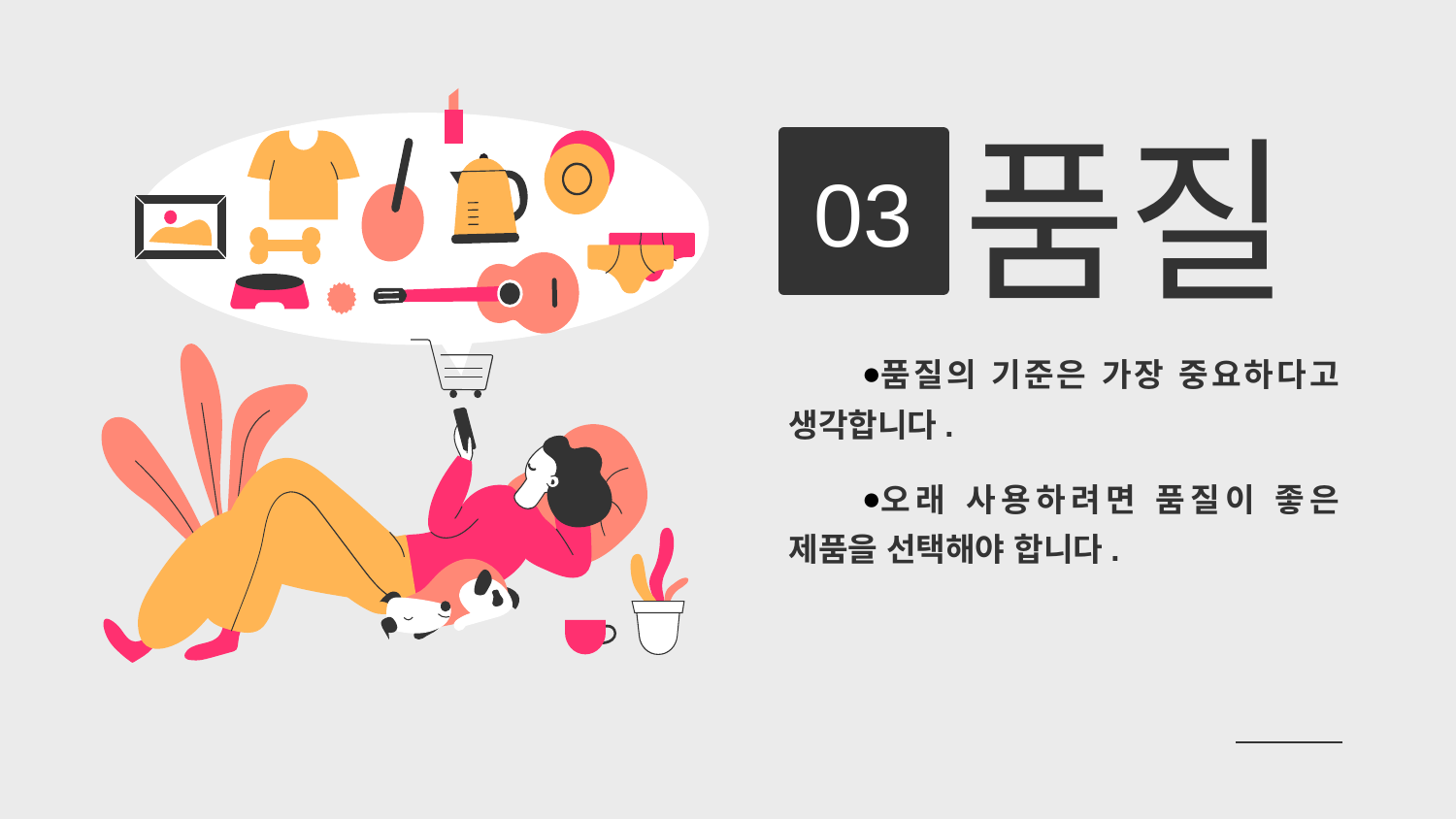

03
# 품질
품질의 기준은 가장 중요하다고 생각합니다.
오래 사용하려면 품질이 좋은 제품을 선택해야 합니다.